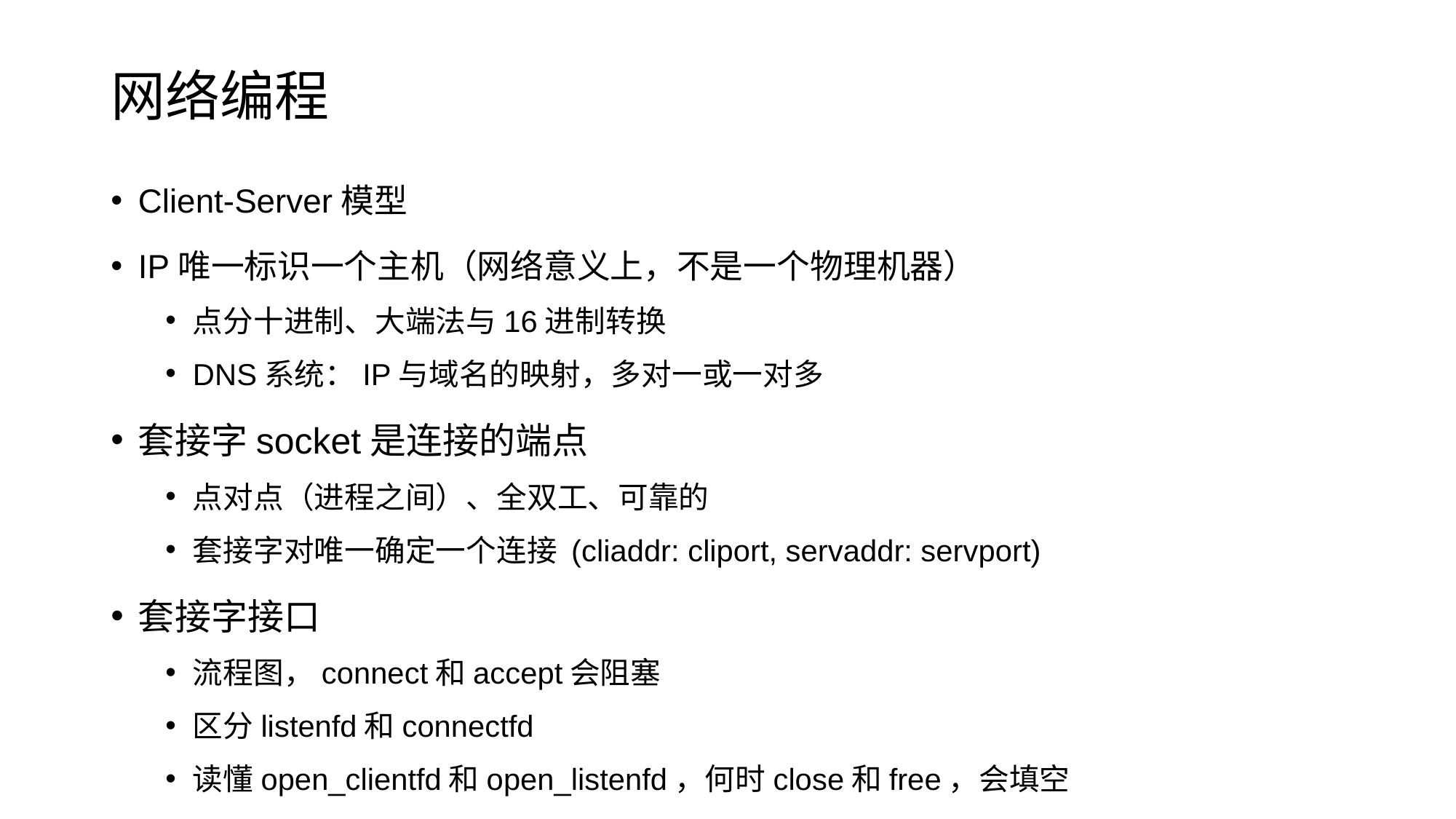

# 网络编程
Client-Server模型
IP唯一标识一个主机（网络意义上，不是一个物理机器）
点分十进制、大端法与16进制转换
DNS系统：IP与域名的映射，多对一或一对多
套接字socket是连接的端点
点对点（进程之间）、全双工、可靠的
套接字对唯一确定一个连接 (cliaddr: cliport, servaddr: servport)
套接字接口
流程图，connect和accept会阻塞
区分listenfd和connectfd
读懂open_clientfd和open_listenfd，何时close和free，会填空